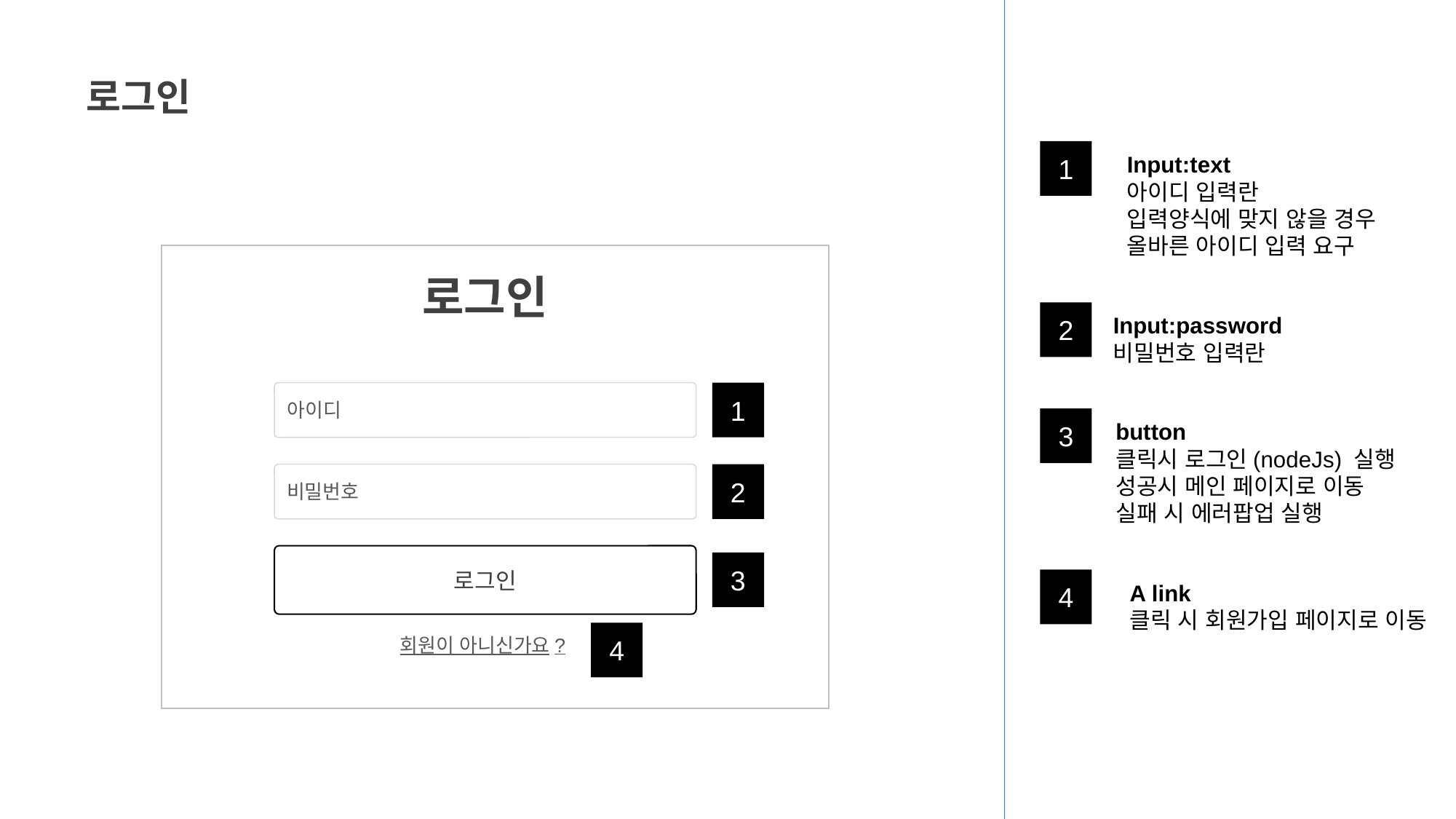

로그인
1
Input:text
아이디 입력란
입력양식에 맞지 않을 경우
올바른 아이디 입력 요구

로그인
2
Input:password
비밀번호 입력란

1
아이디
3
button
클릭시 로그인(nodeJs) 실행
성공시 메인 페이지로 이동
실패 시 에러팝업 실행

2
비밀번호
로그인
3
4
A link
클릭 시 회원가입 페이지로 이동
4
회원이 아니신가요?